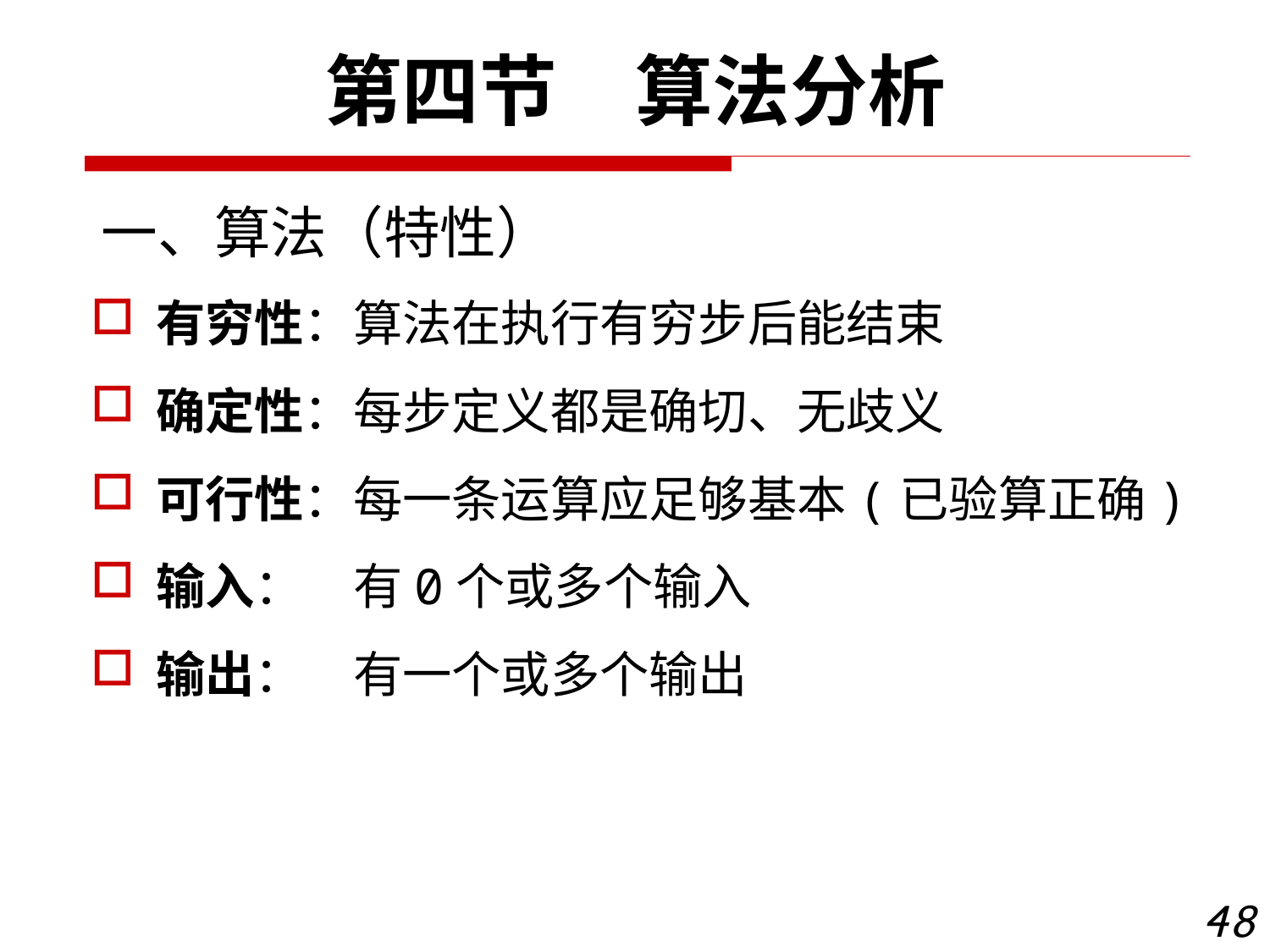

第四节　算法分析
一、算法（特性）
有穷性：算法在执行有穷步后能结束
确定性：每步定义都是确切、无歧义
可行性：每一条运算应足够基本(已验算正确)
输入：　有0个或多个输入
输出：　有一个或多个输出
48